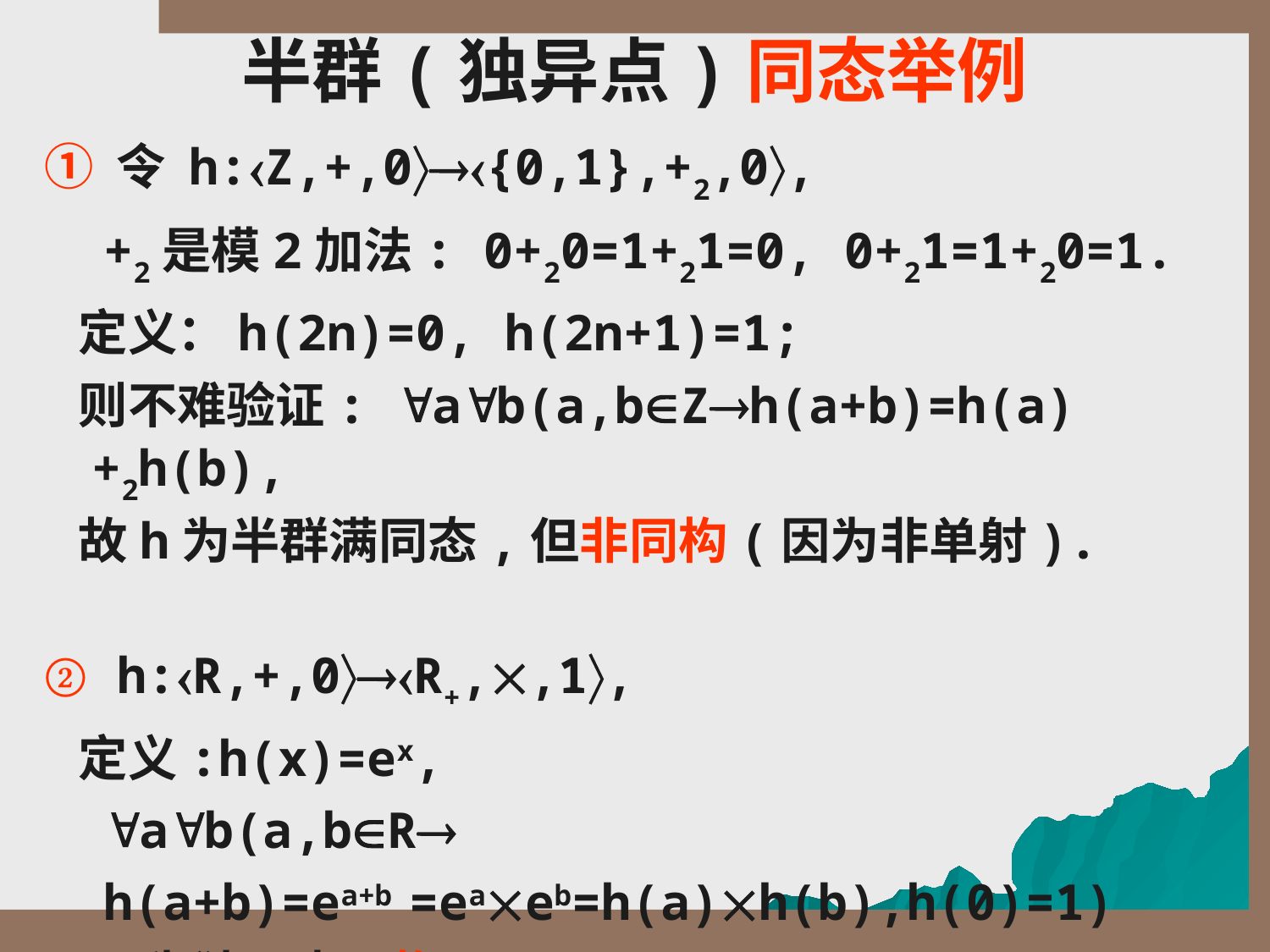

# 半群(独异点)同态举例
① 令 h:〈Z,+,0〉→〈{0,1},+2,0〉,
  +2是模2加法: 0+20=1+21=0, 0+21=1+20=1.
  定义：h(2n)=0, h(2n+1)=1;
  则不难验证: ∀a∀b(a,b∈Z→h(a+b)=h(a)+2h(b),
  故h为半群满同态,但非同构(因为非单射).

② h:〈R,+,0〉→〈R+,×,1〉,
  定义:h(x)=ex,
  ∀a∀b(a,b∈R→
  h(a+b)=ea+b =ea×eb=h(a)×h(b),h(0)=1)
  h为独异点同构.
52